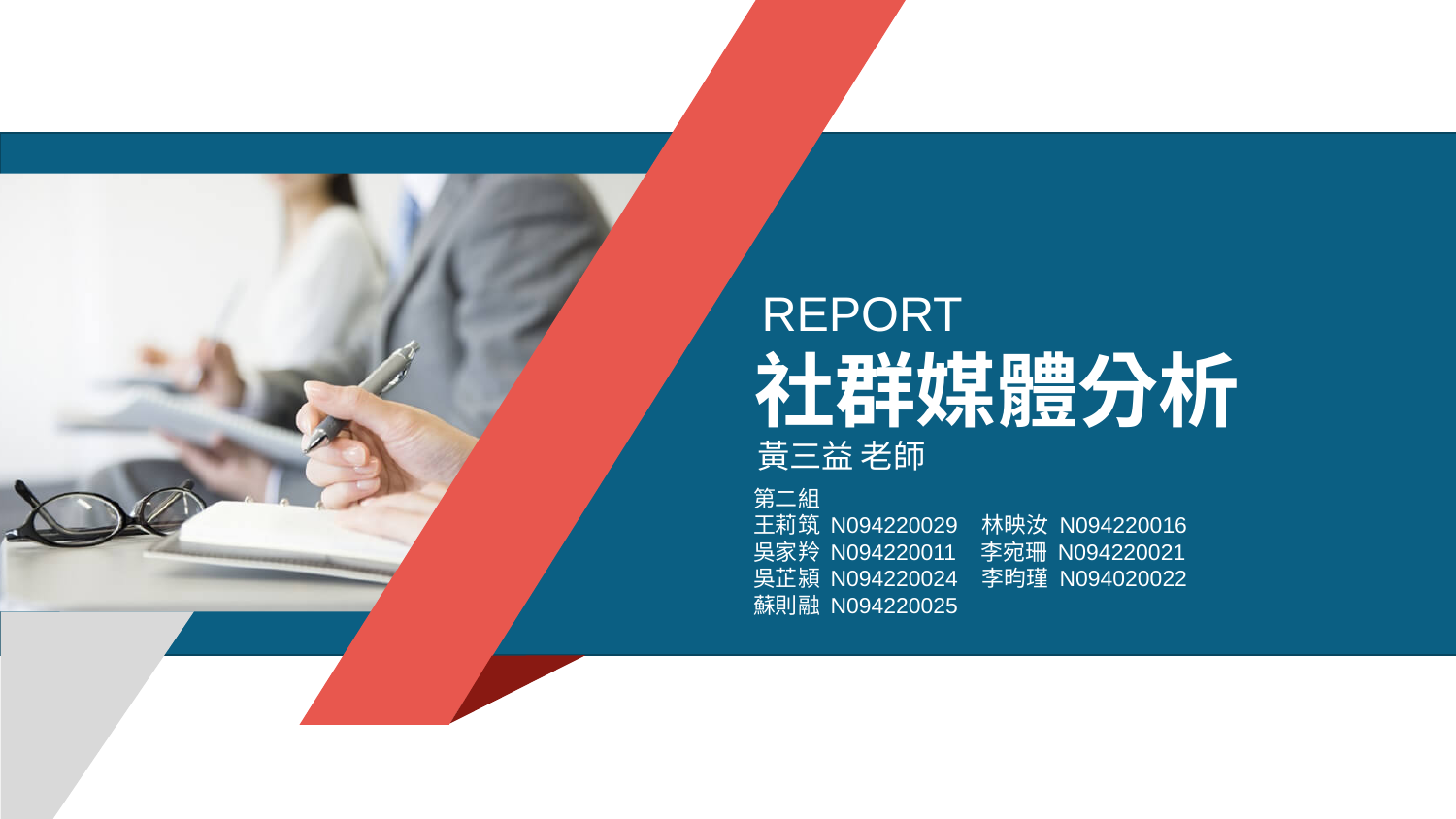

REPORT
社群媒體分析
黃三益 老師
第二組
王莉筑 N094220029   林映汝 N094220016
吳家羚 N094220011   李宛珊 N094220021
吳芷潁 N094220024   李昀瑾 N094020022
蘇則融 N094220025